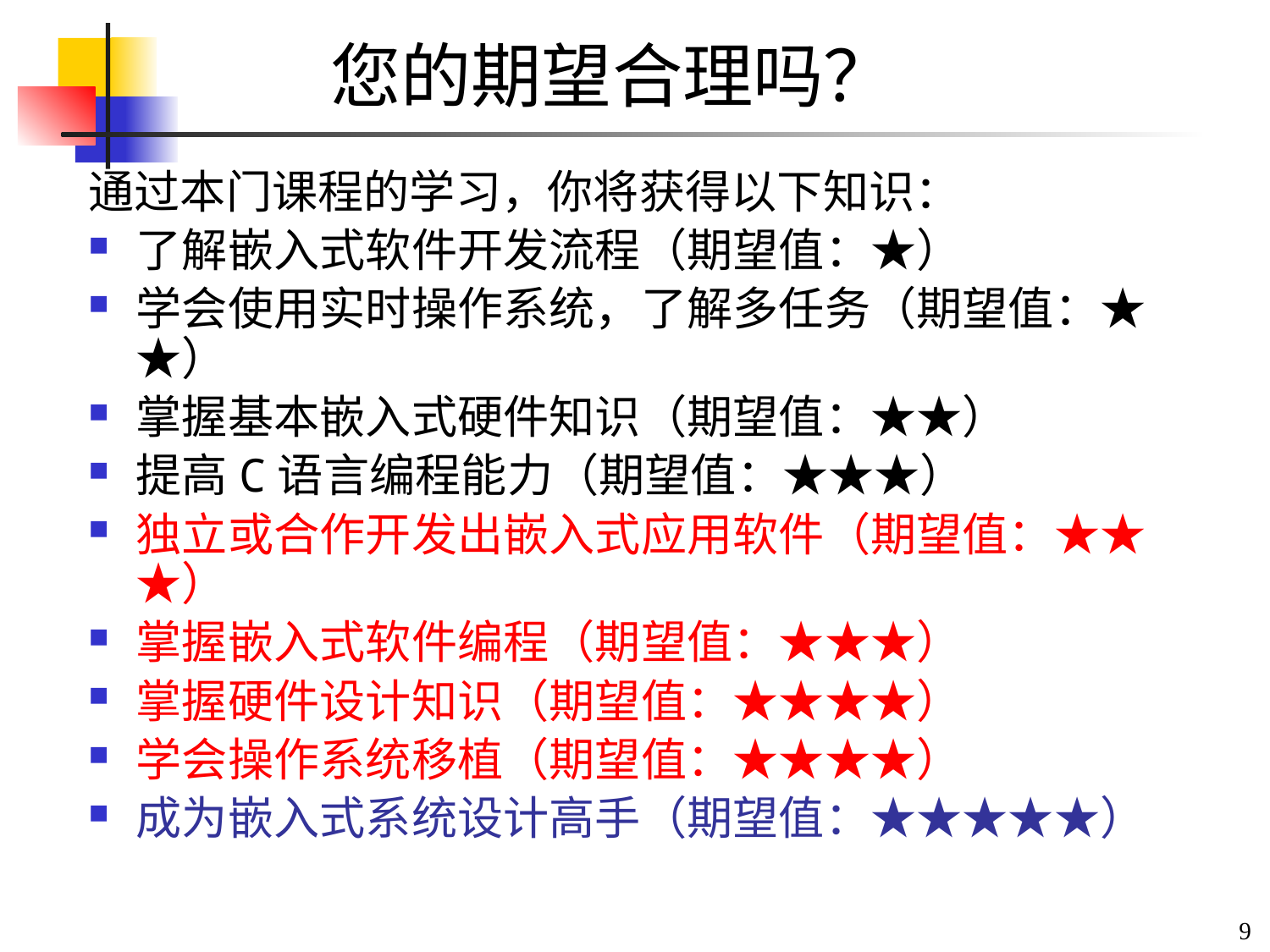

# 您的期望合理吗？
通过本门课程的学习，你将获得以下知识：
了解嵌入式软件开发流程（期望值：★）
学会使用实时操作系统，了解多任务（期望值：★★）
掌握基本嵌入式硬件知识（期望值：★★）
提高C语言编程能力（期望值：★★★）
独立或合作开发出嵌入式应用软件（期望值：★★★）
掌握嵌入式软件编程（期望值：★★★）
掌握硬件设计知识（期望值：★★★★）
学会操作系统移植（期望值：★★★★）
成为嵌入式系统设计高手（期望值：★★★★★）